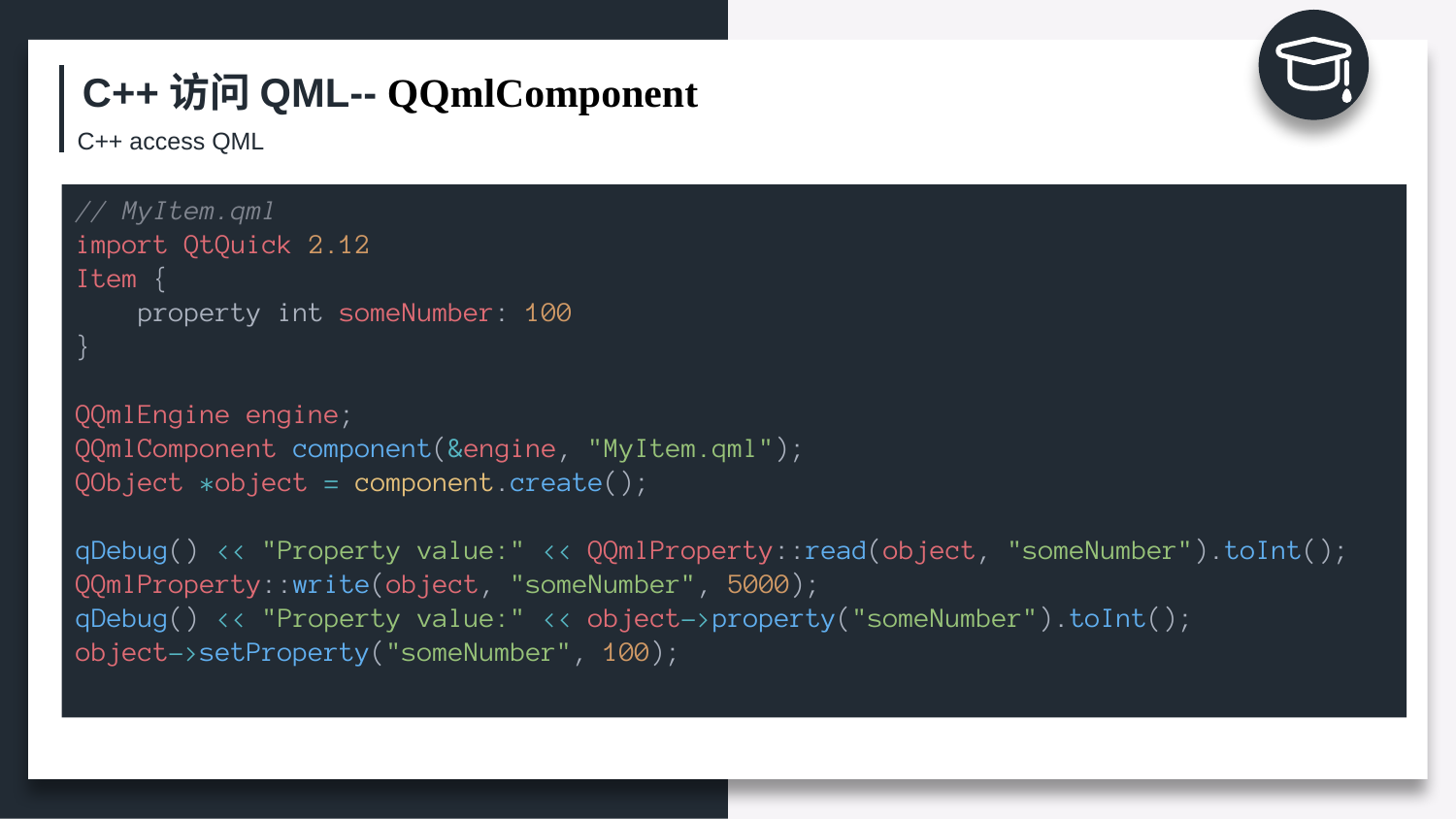

C++访问QML-- QQmlComponent
C++ access QML
// MyItem.qml
import QtQuick 2.12
Item {
    property int someNumber: 100
}
QQmlEngine engine;
QQmlComponent component(&engine, "MyItem.qml");
QObject *object = component.create();
qDebug() << "Property value:" << QQmlProperty::read(object, "someNumber").toInt();
QQmlProperty::write(object, "someNumber", 5000);
qDebug() << "Property value:" << object->property("someNumber").toInt();
object->setProperty("someNumber", 100);